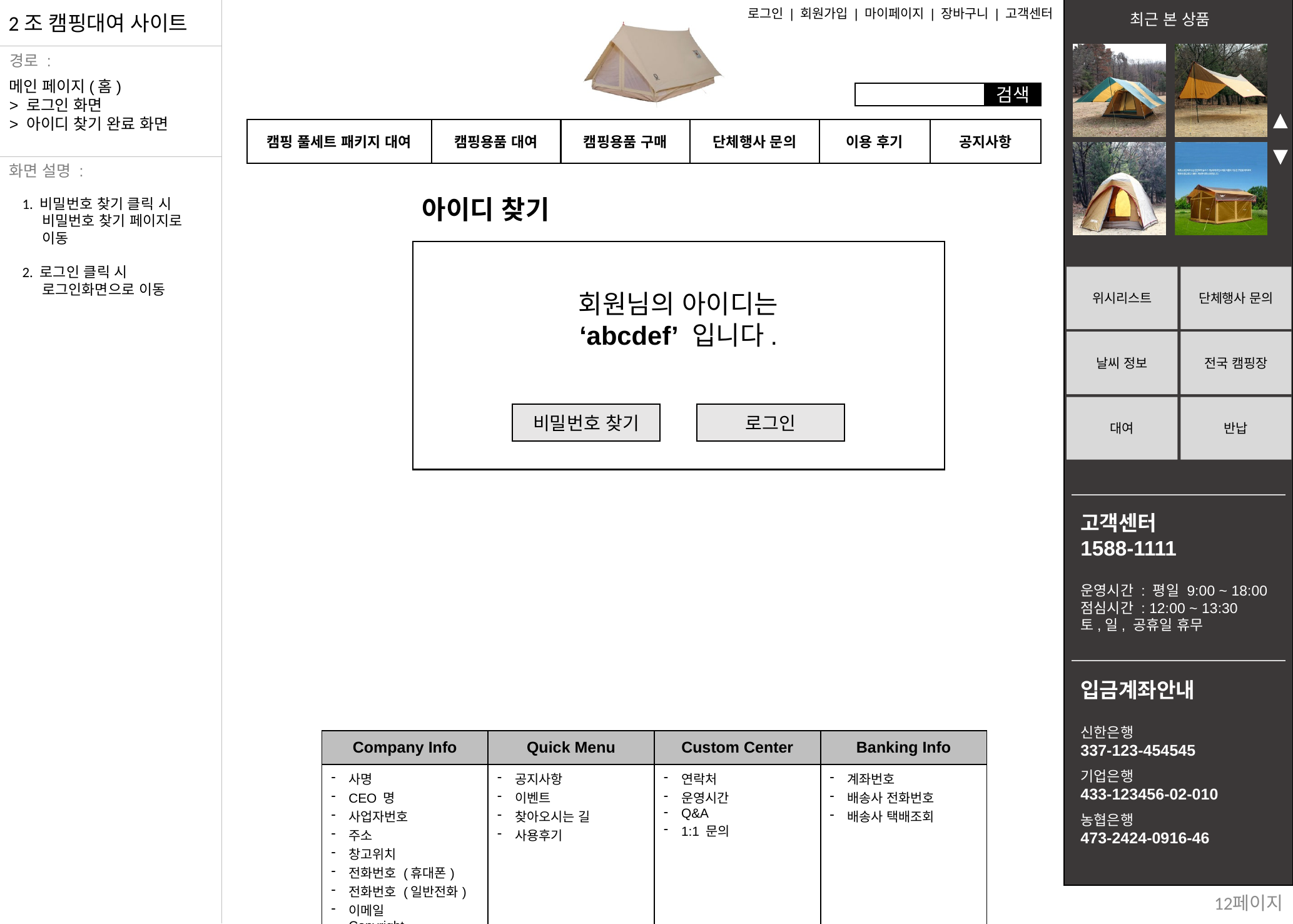

메인 페이지(홈)
> 로그인 화면
> 아이디 찾기 완료 화면
아이디 찾기
1. 비밀번호 찾기 클릭 시
    비밀번호 찾기 페이지로
    이동

2. 로그인 클릭 시
    로그인화면으로 이동

회원님의 아이디는
‘abcdef’ 입니다.
비밀번호 찾기
로그인